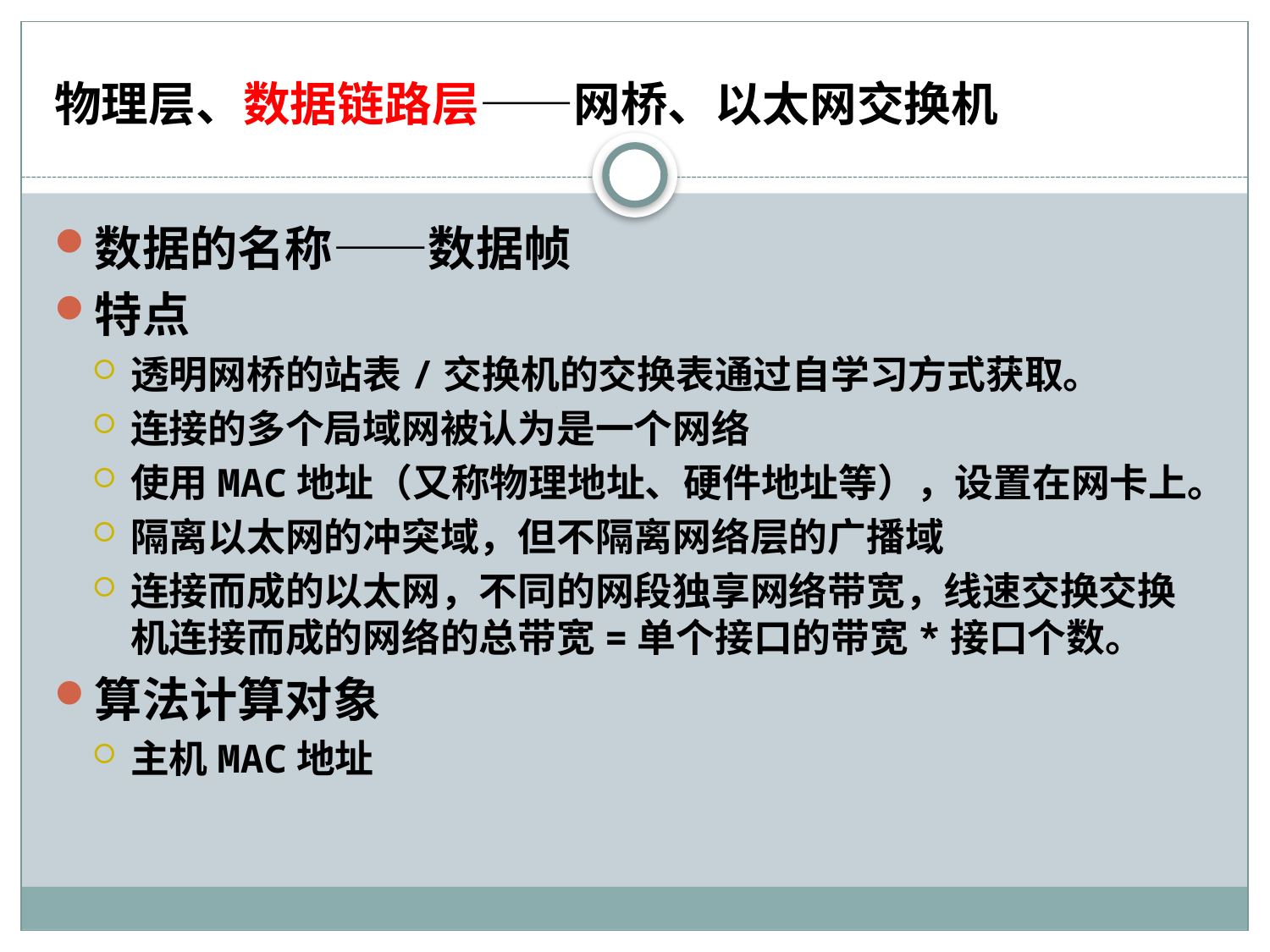

# 物理层、数据链路层——网桥、以太网交换机
数据的名称——数据帧
特点
透明网桥的站表/交换机的交换表通过自学习方式获取。
连接的多个局域网被认为是一个网络
使用MAC地址（又称物理地址、硬件地址等），设置在网卡上。
隔离以太网的冲突域，但不隔离网络层的广播域
连接而成的以太网，不同的网段独享网络带宽，线速交换交换机连接而成的网络的总带宽=单个接口的带宽*接口个数。
算法计算对象
主机MAC地址